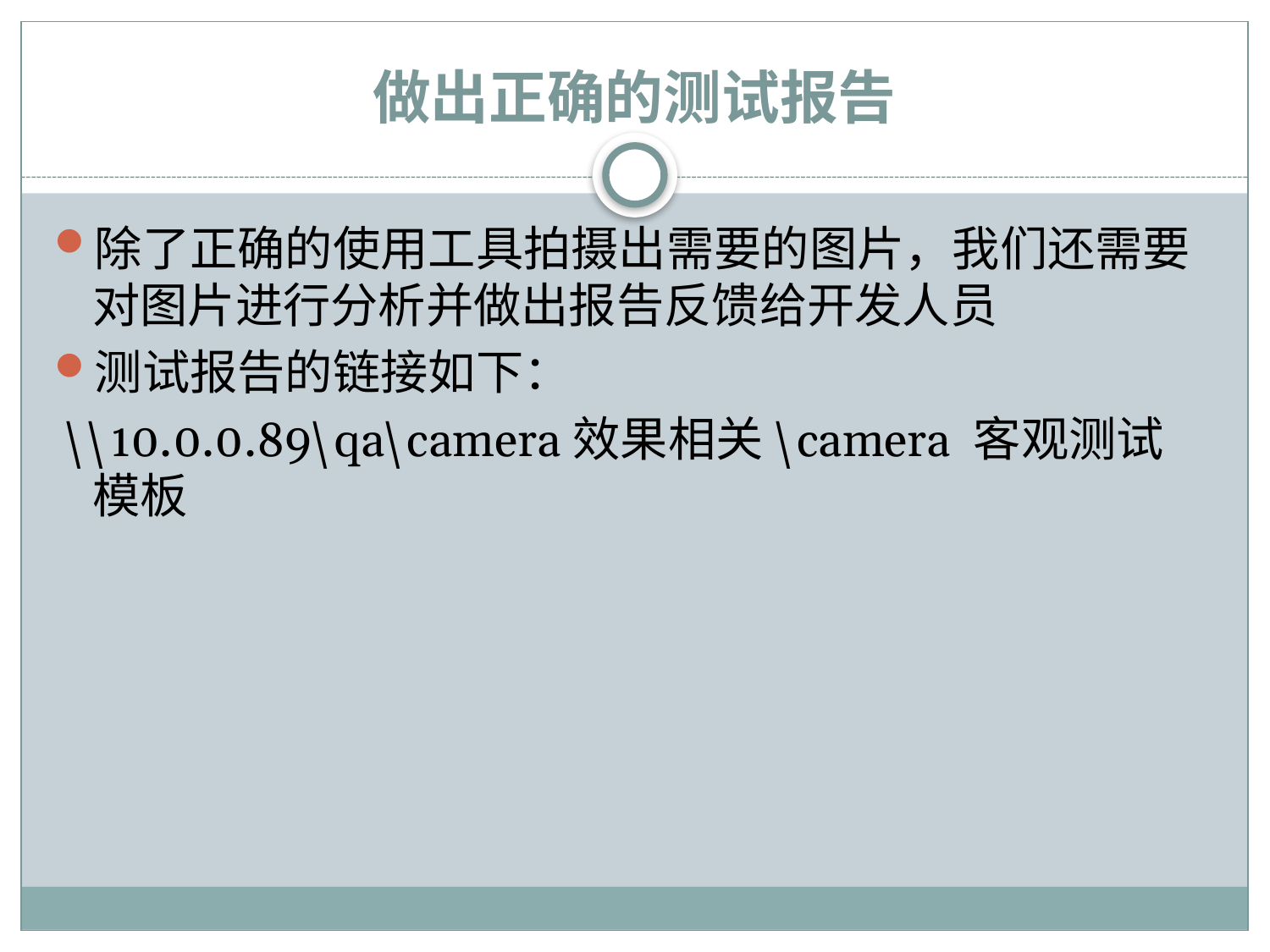

# 做出正确的测试报告
除了正确的使用工具拍摄出需要的图片，我们还需要对图片进行分析并做出报告反馈给开发人员
测试报告的链接如下：
 \\10.0.0.89\qa\camera效果相关\camera 客观测试模板